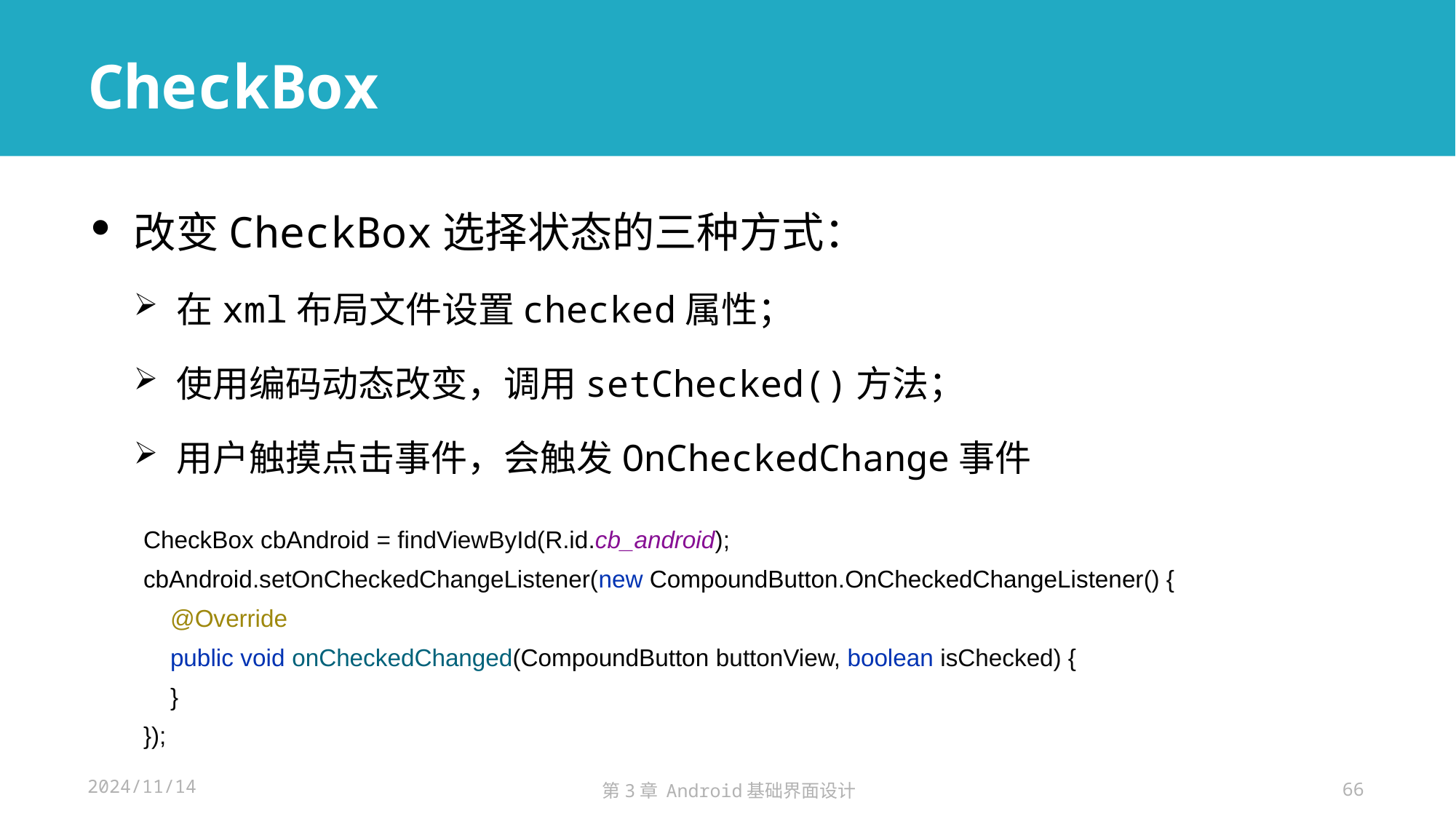

# CheckBox
改变CheckBox选择状态的三种方式：
在xml布局文件设置checked属性；
使用编码动态改变，调用setChecked()方法；
用户触摸点击事件，会触发OnCheckedChange事件

CheckBox cbAndroid = findViewById(R.id.cb_android);
cbAndroid.setOnCheckedChangeListener(new CompoundButton.OnCheckedChangeListener() {
    @Override
    public void onCheckedChanged(CompoundButton buttonView, boolean isChecked) {
    }
});
2024/11/14
第3章 Android基础界面设计
66